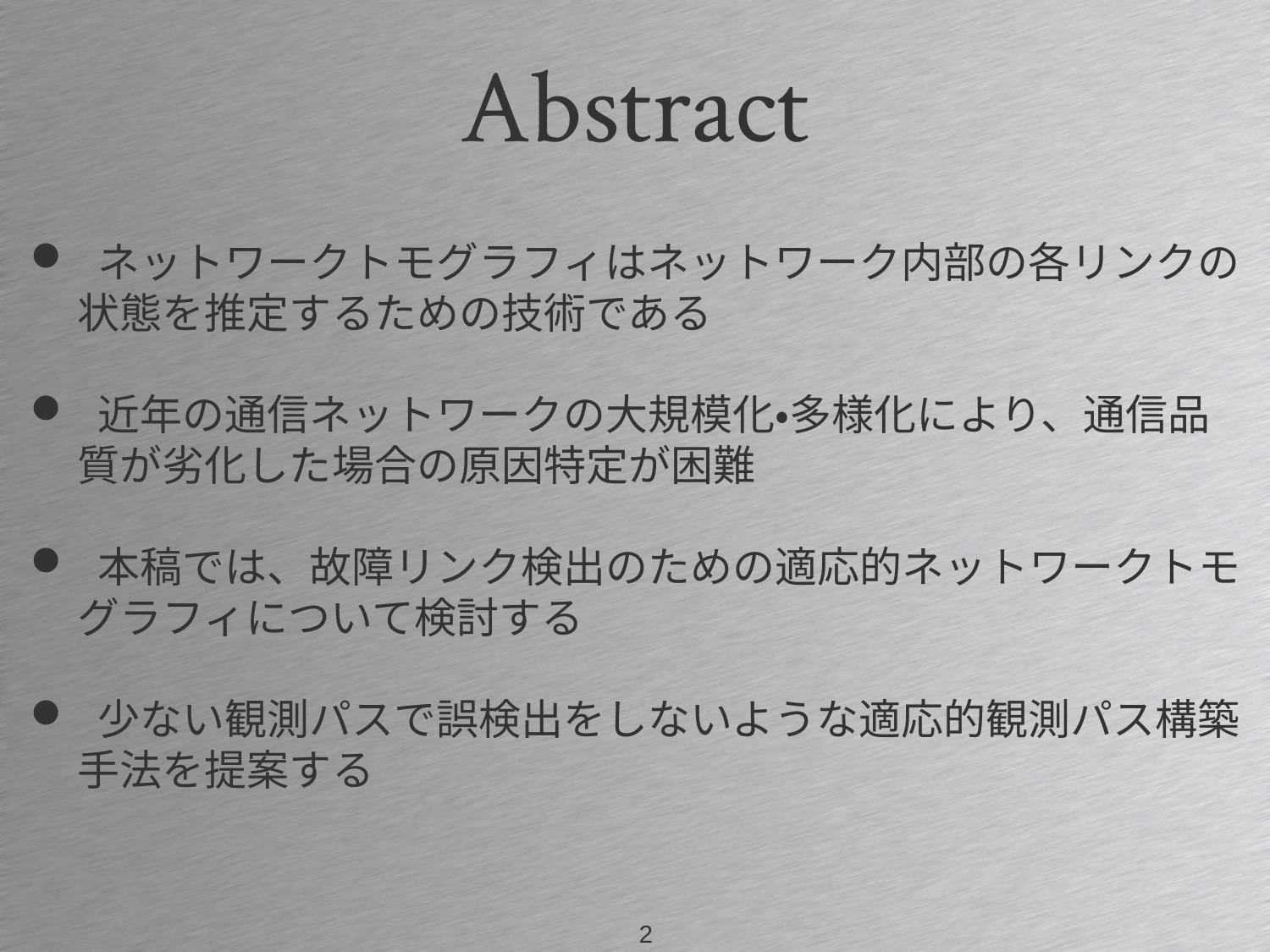

Abstract
 ネットワークトモグラフィはネットワーク内部の各リンクの状態を推定するための技術である

 近年の通信ネットワークの大規模化・多様化により、通信品質が劣化した場合の原因特定が困難

 本稿では、故障リンク検出のための適応的ネットワークトモグラフィについて検討する

 少ない観測パスで誤検出をしないような適応的観測パス構築手法を提案する
2